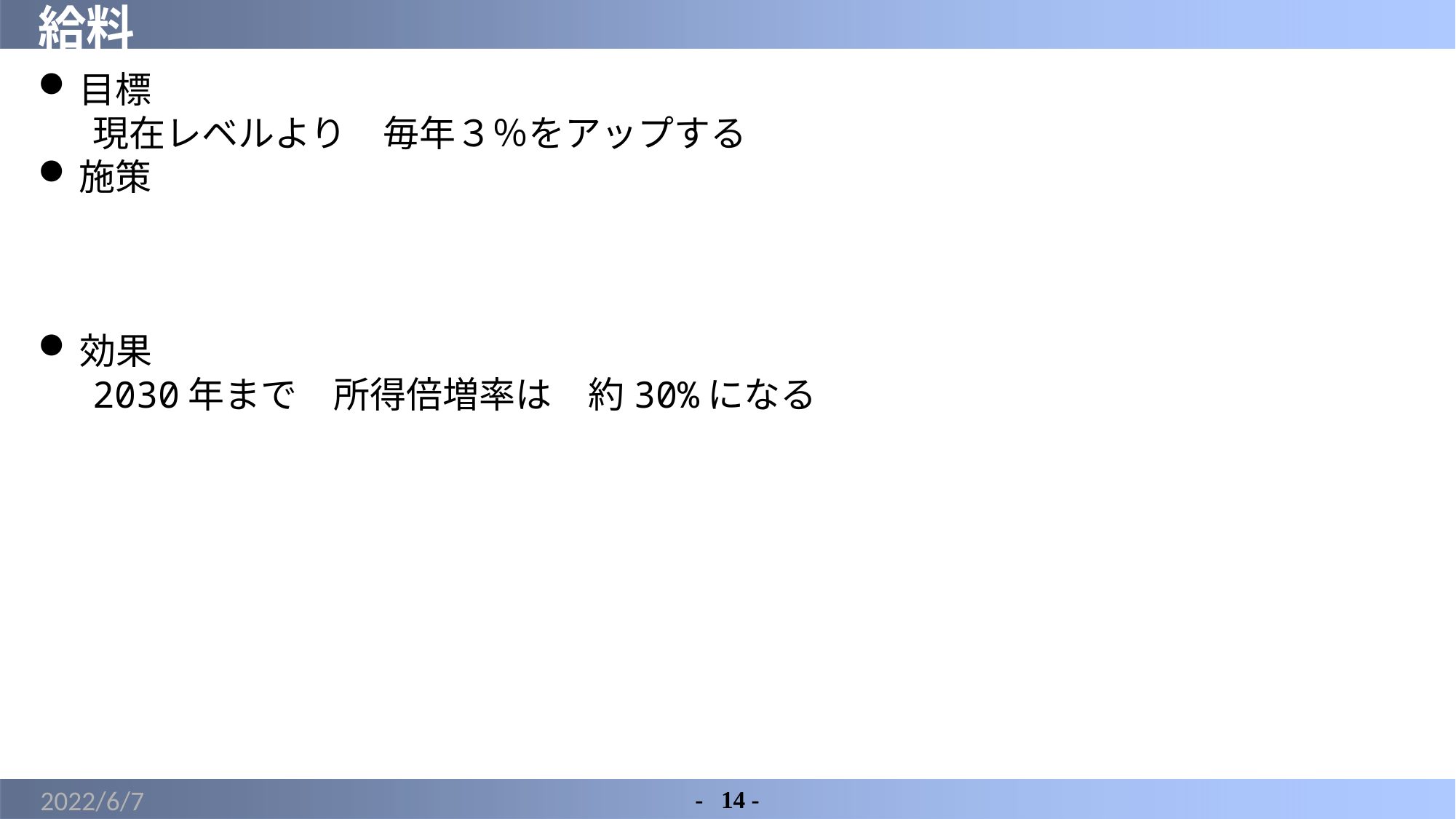

# 給料
目標
現在レベルより　毎年３％をアップする
施策

効果
2030年まで　所得倍増率は　約30%になる
2022/6/7
-	14 -